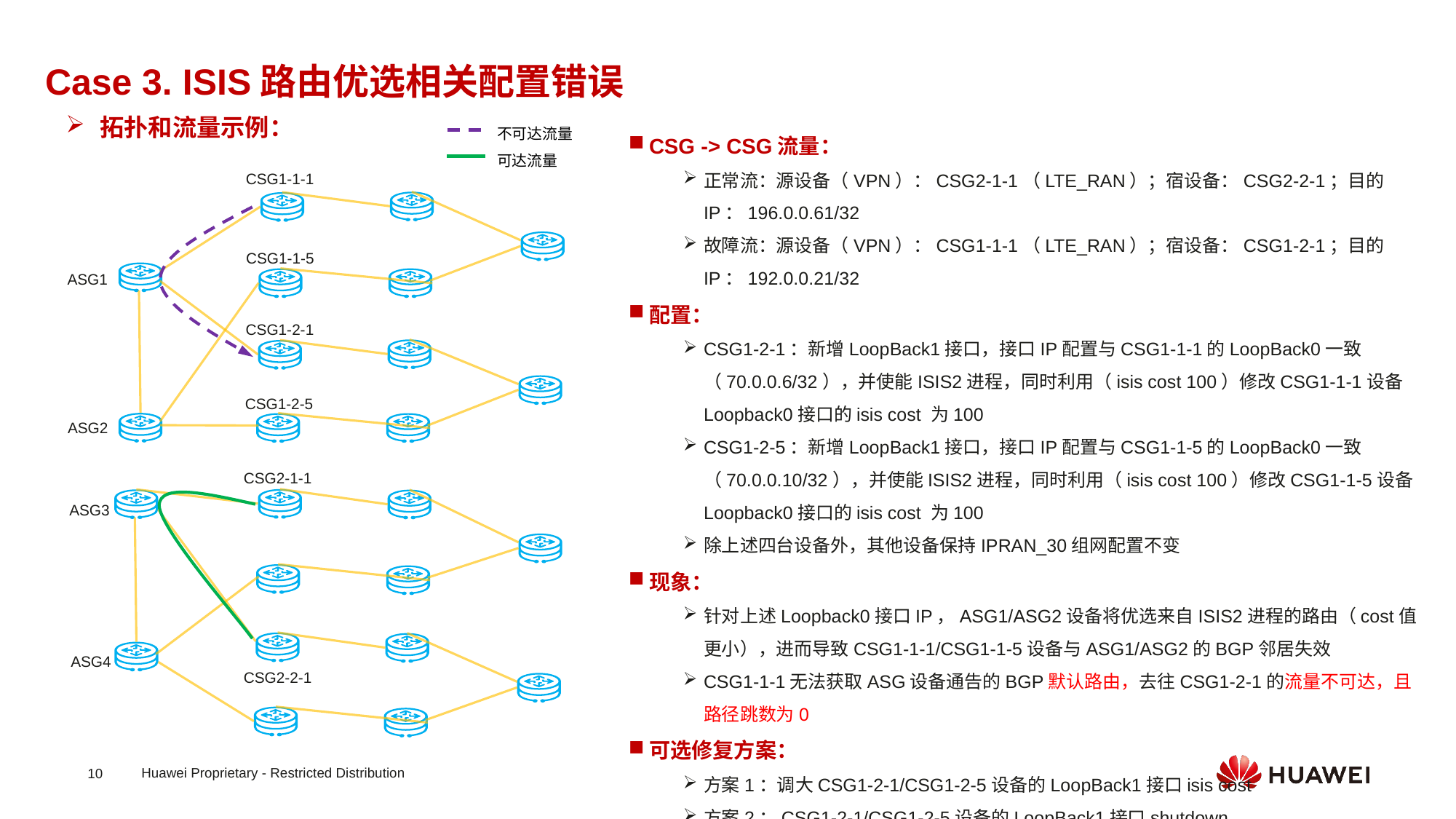

Case 3. ISIS路由优选相关配置错误
拓扑和流量示例：
不可达流量
可达流量
CSG -> CSG流量：
正常流：源设备（VPN）：CSG2-1-1（LTE_RAN）；宿设备：CSG2-2-1；目的IP：196.0.0.61/32
故障流：源设备（VPN）：CSG1-1-1（LTE_RAN）；宿设备：CSG1-2-1；目的IP：192.0.0.21/32
配置：
CSG1-2-1：新增LoopBack1接口，接口IP配置与CSG1-1-1的LoopBack0一致（70.0.0.6/32），并使能ISIS2进程，同时利用（isis cost 100）修改CSG1-1-1设备Loopback0接口的isis cost 为100
CSG1-2-5：新增LoopBack1接口，接口IP配置与CSG1-1-5的LoopBack0一致（70.0.0.10/32），并使能ISIS2进程，同时利用（isis cost 100）修改CSG1-1-5设备Loopback0接口的isis cost 为100
除上述四台设备外，其他设备保持IPRAN_30组网配置不变
现象：
针对上述Loopback0接口IP，ASG1/ASG2设备将优选来自ISIS2进程的路由（cost值更小），进而导致CSG1-1-1/CSG1-1-5设备与ASG1/ASG2的BGP邻居失效
CSG1-1-1无法获取ASG设备通告的BGP默认路由，去往CSG1-2-1的流量不可达，且路径跳数为0
可选修复方案：
方案1：调大CSG1-2-1/CSG1-2-5设备的LoopBack1接口isis cost
方案2：CSG1-2-1/CSG1-2-5设备的LoopBack1接口shutdown
CSG1-1-1

CSG1-1-5

ASG1

CSG1-2-1

CSG1-2-5

ASG2
CSG2-1-1

ASG3

ASG4
CSG2-2-1